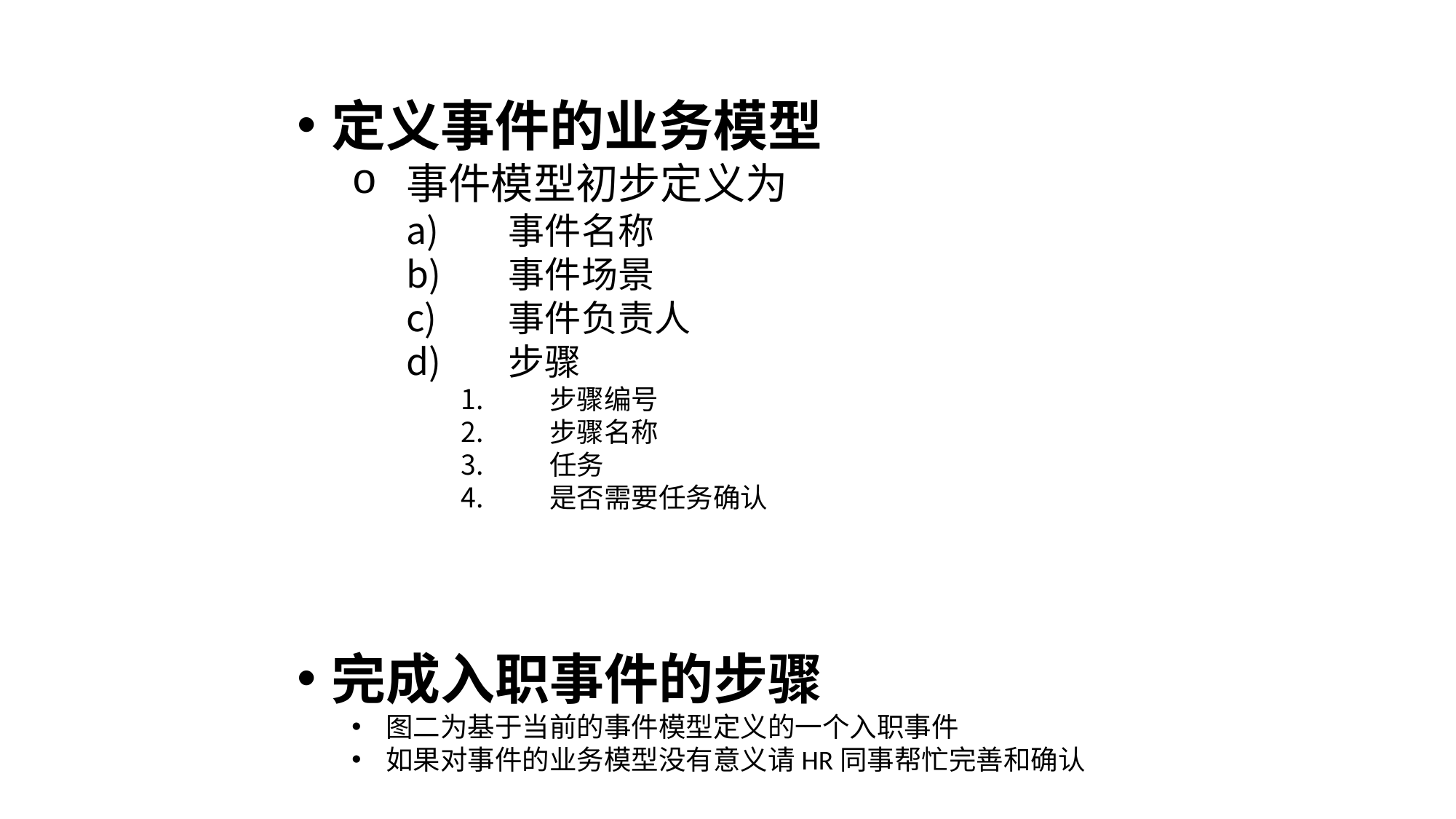

定义事件的业务模型
事件模型初步定义为
事件名称
事件场景
事件负责人
步骤
步骤编号
步骤名称
任务
是否需要任务确认

完成入职事件的步骤
图二为基于当前的事件模型定义的一个入职事件
如果对事件的业务模型没有意义请HR同事帮忙完善和确认